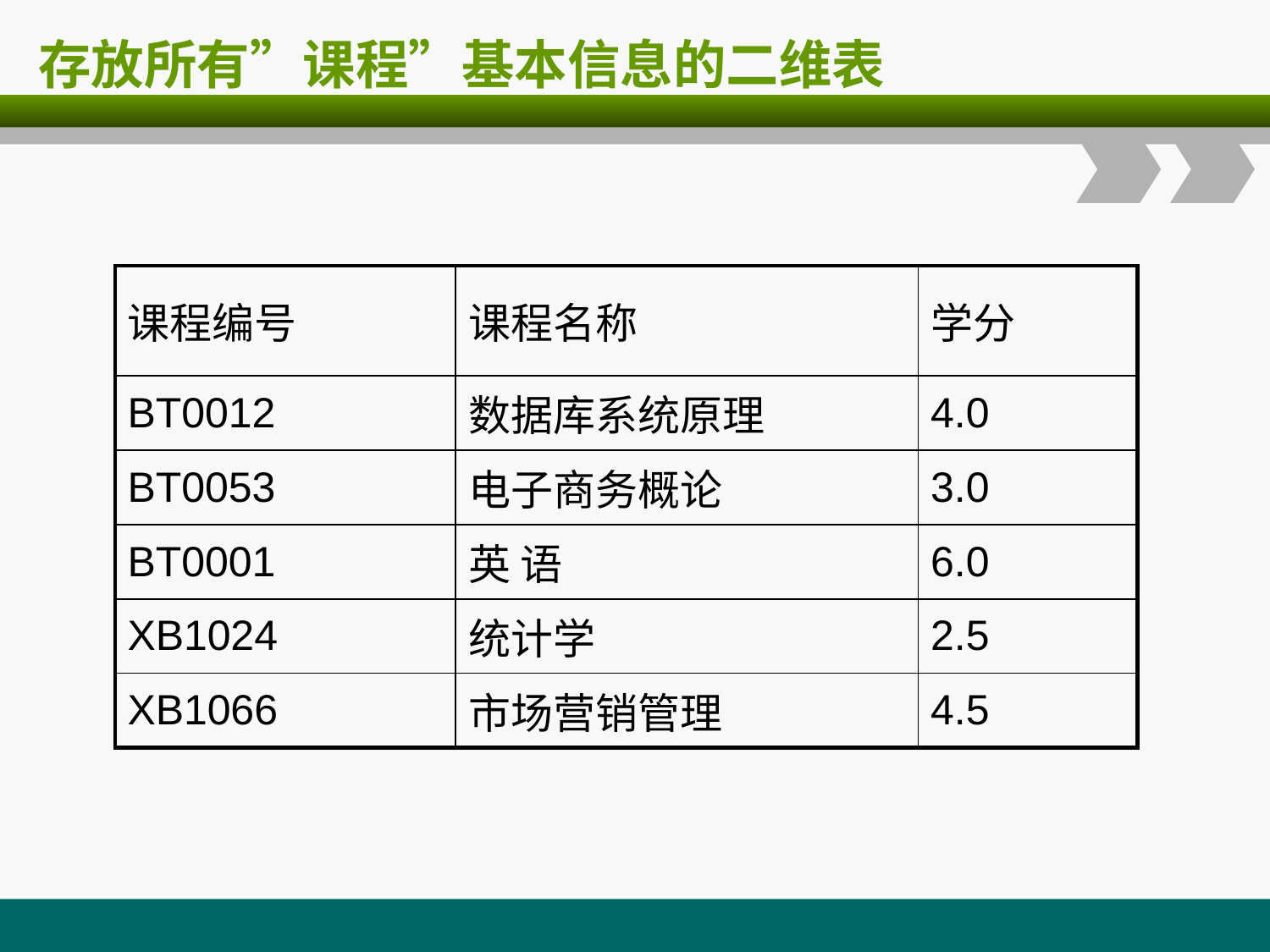

# 存放所有”课程”基本信息的二维表
| 课程编号 | 课程名称 | 学分 |
| --- | --- | --- |
| BT0012 | 数据库系统原理 | 4.0 |
| BT0053 | 电子商务概论 | 3.0 |
| BT0001 | 英 语 | 6.0 |
| XB1024 | 统计学 | 2.5 |
| XB1066 | 市场营销管理 | 4.5 |